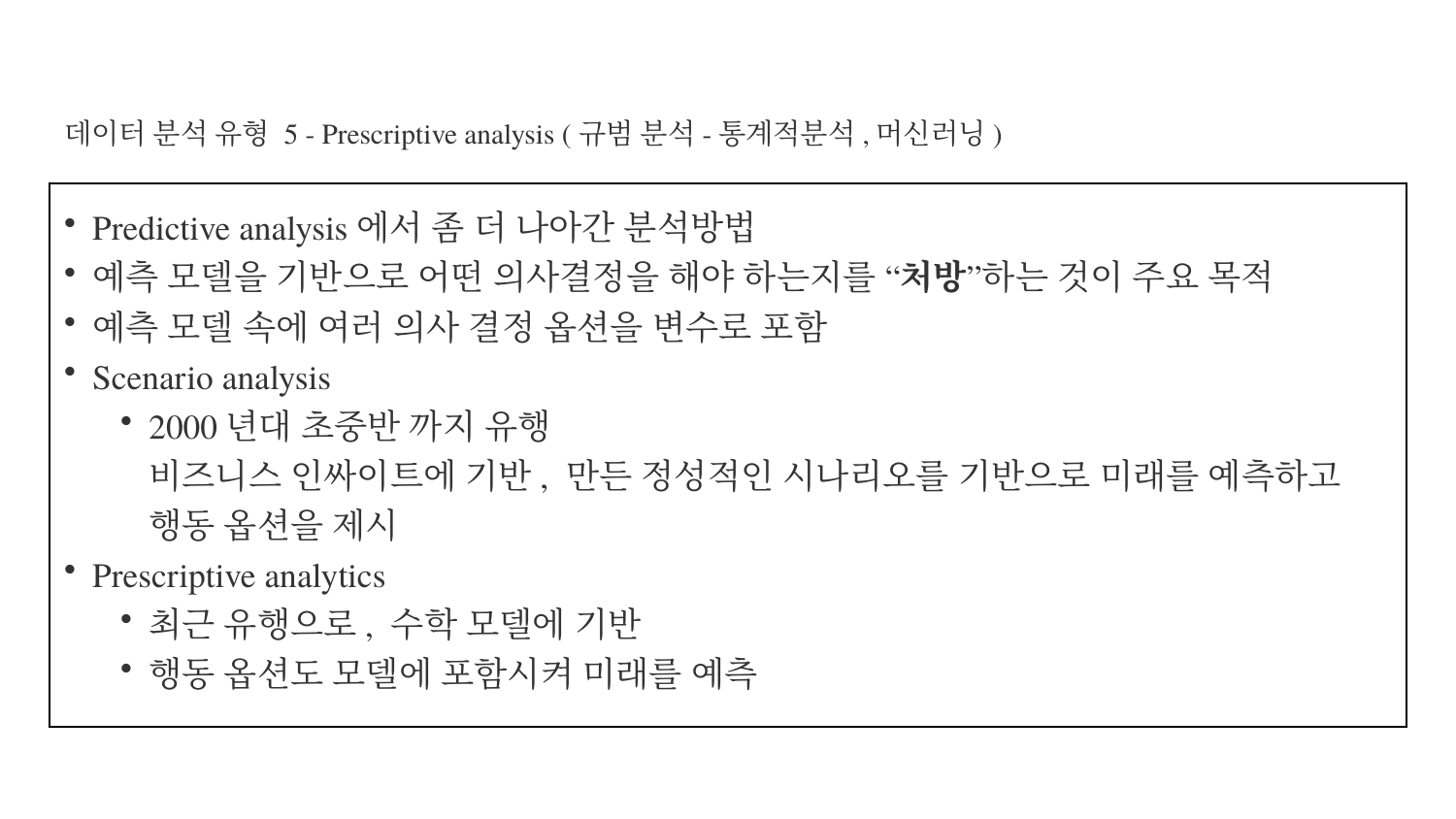

# 데이터 분석 유형 5 - Prescriptive analysis (규범 분석-통계적분석,머신러닝)
Predictive analysis에서 좀 더 나아간 분석방법
예측 모델을 기반으로 어떤 의사결정을 해야 하는지를 “처방”하는 것이 주요 목적
예측 모델 속에 여러 의사 결정 옵션을 변수로 포함
Scenario analysis
2000년대 초중반 까지 유행
비즈니스 인싸이트에 기반, 만든 정성적인 시나리오를 기반으로 미래를 예측하고 행동 옵션을 제시
Prescriptive analytics
최근 유행으로, 수학 모델에 기반
행동 옵션도 모델에 포함시켜 미래를 예측